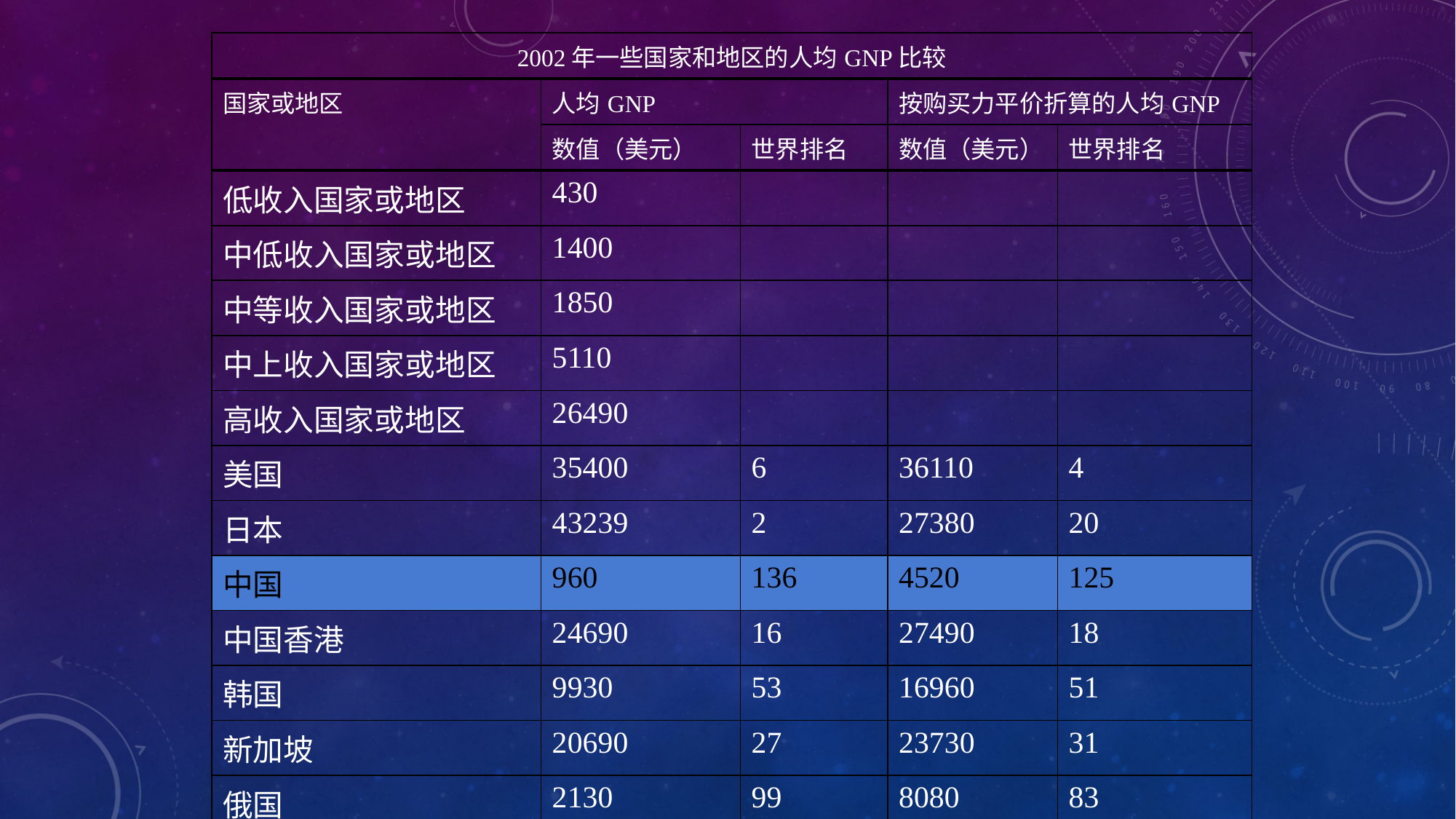

| 2002年一些国家和地区的人均GNP比较 |  |  |  |  |
| --- | --- | --- | --- | --- |
| 国家或地区 | 人均GNP |  | 按购买力平价折算的人均GNP |  |
|  | 数值（美元） | 世界排名 | 数值（美元） | 世界排名 |
| 低收入国家或地区 | 430 |  |  |  |
| 中低收入国家或地区 | 1400 |  |  |  |
| 中等收入国家或地区 | 1850 |  |  |  |
| 中上收入国家或地区 | 5110 |  |  |  |
| 高收入国家或地区 | 26490 |  |  |  |
| 美国 | 35400 | 6 | 36110 | 4 |
| 日本 | 43239 | 2 | 27380 | 20 |
| 中国 | 960 | 136 | 4520 | 125 |
| 中国香港 | 24690 | 16 | 27490 | 18 |
| 韩国 | 9930 | 53 | 16960 | 51 |
| 新加坡 | 20690 | 27 | 23730 | 31 |
| 俄国 | 2130 | 99 | 8080 | 83 |
| 数据来源：世界银行年度发展报告（2004年） |  |  |  |  |